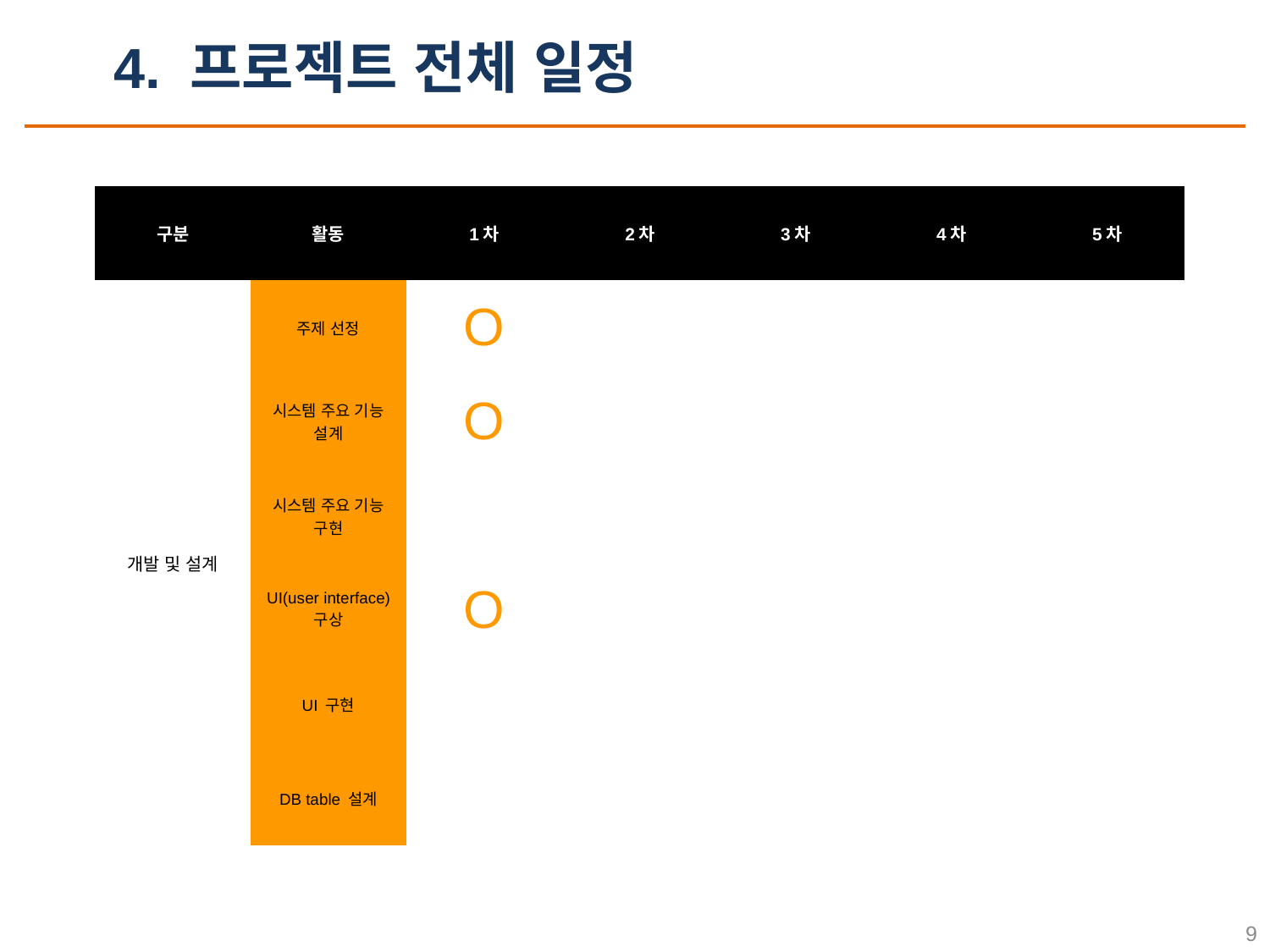

4. 프로젝트 전체 일정
| 구분 | 활동 | 1차 | 2차 | 3차 | 4차 | 5차 |
| --- | --- | --- | --- | --- | --- | --- |
| 개발 및 설계 | 주제 선정 | O |  |  |  |  |
|  | 시스템 주요 기능 설계 | O |  |  |  |  |
|  | 시스템 주요 기능 구현 |  |  |  |  |  |
|  | UI(user interface) 구상 | O |  |  |  |  |
|  | UI 구현 |  |  |  |  |  |
|  | DB table 설계 |  |  |  |  |  |
9